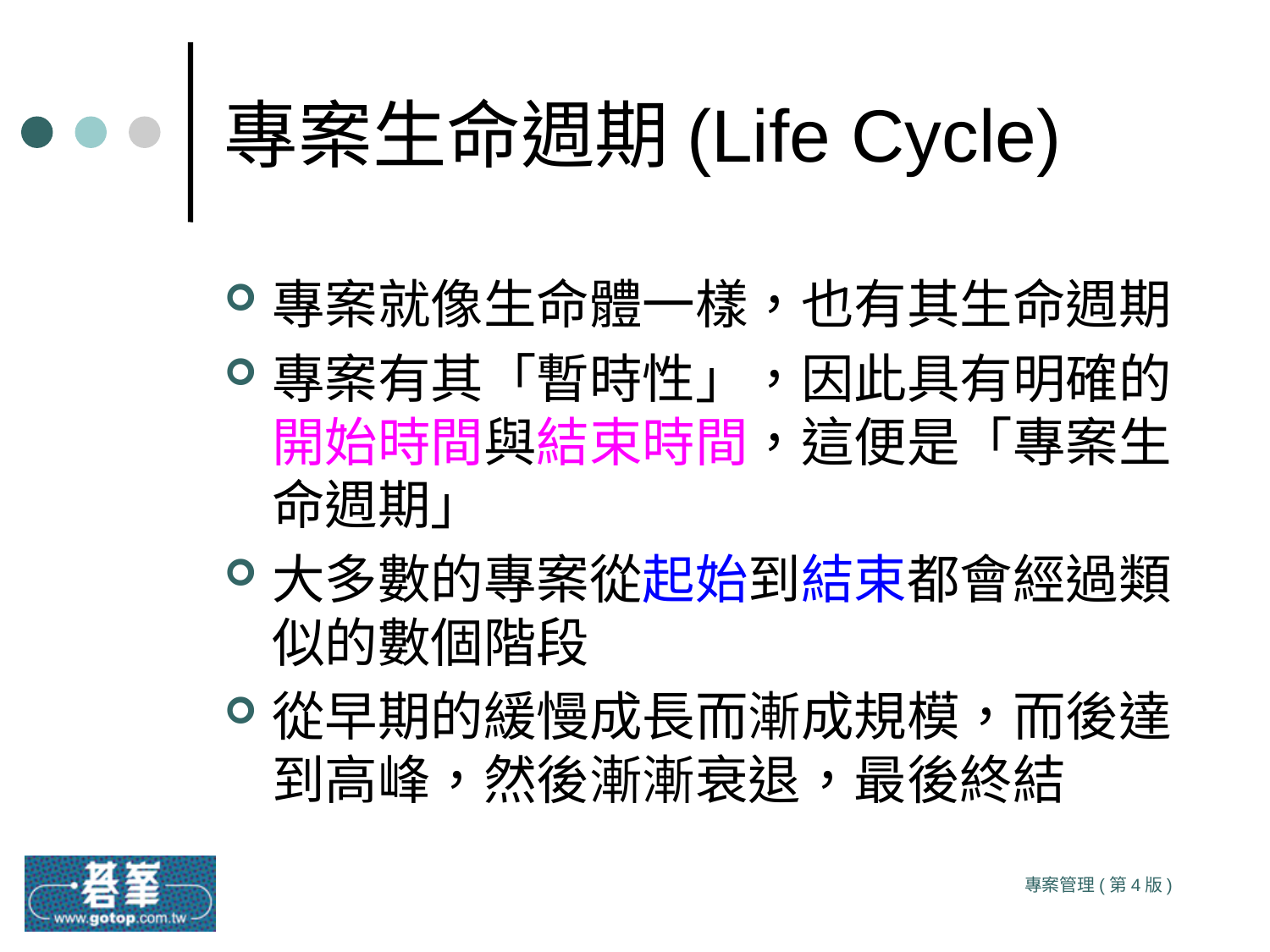

# 專案生命週期(Life Cycle)
專案就像生命體一樣，也有其生命週期
專案有其「暫時性」，因此具有明確的開始時間與結束時間，這便是「專案生命週期」
大多數的專案從起始到結束都會經過類似的數個階段
從早期的緩慢成長而漸成規模，而後達到高峰，然後漸漸衰退，最後終結
專案管理(第4版)